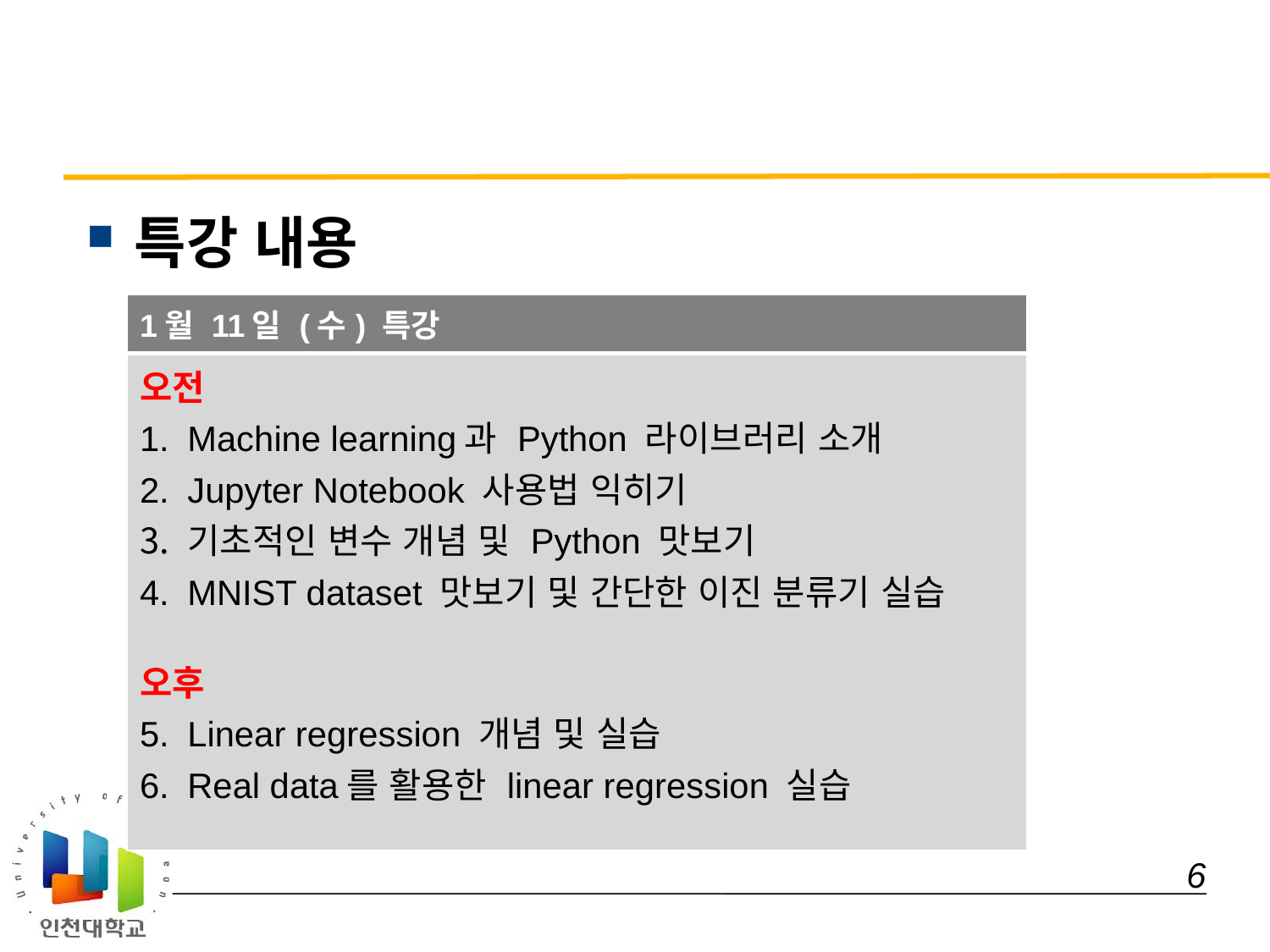

#
특강 내용
| 1월 11일 (수) 특강 |
| --- |
| 오전 Machine learning과 Python 라이브러리 소개 Jupyter Notebook 사용법 익히기 기초적인 변수 개념 및 Python 맛보기 MNIST dataset 맛보기 및 간단한 이진 분류기 실습 오후 Linear regression 개념 및 실습 Real data를 활용한 linear regression 실습 |
 6